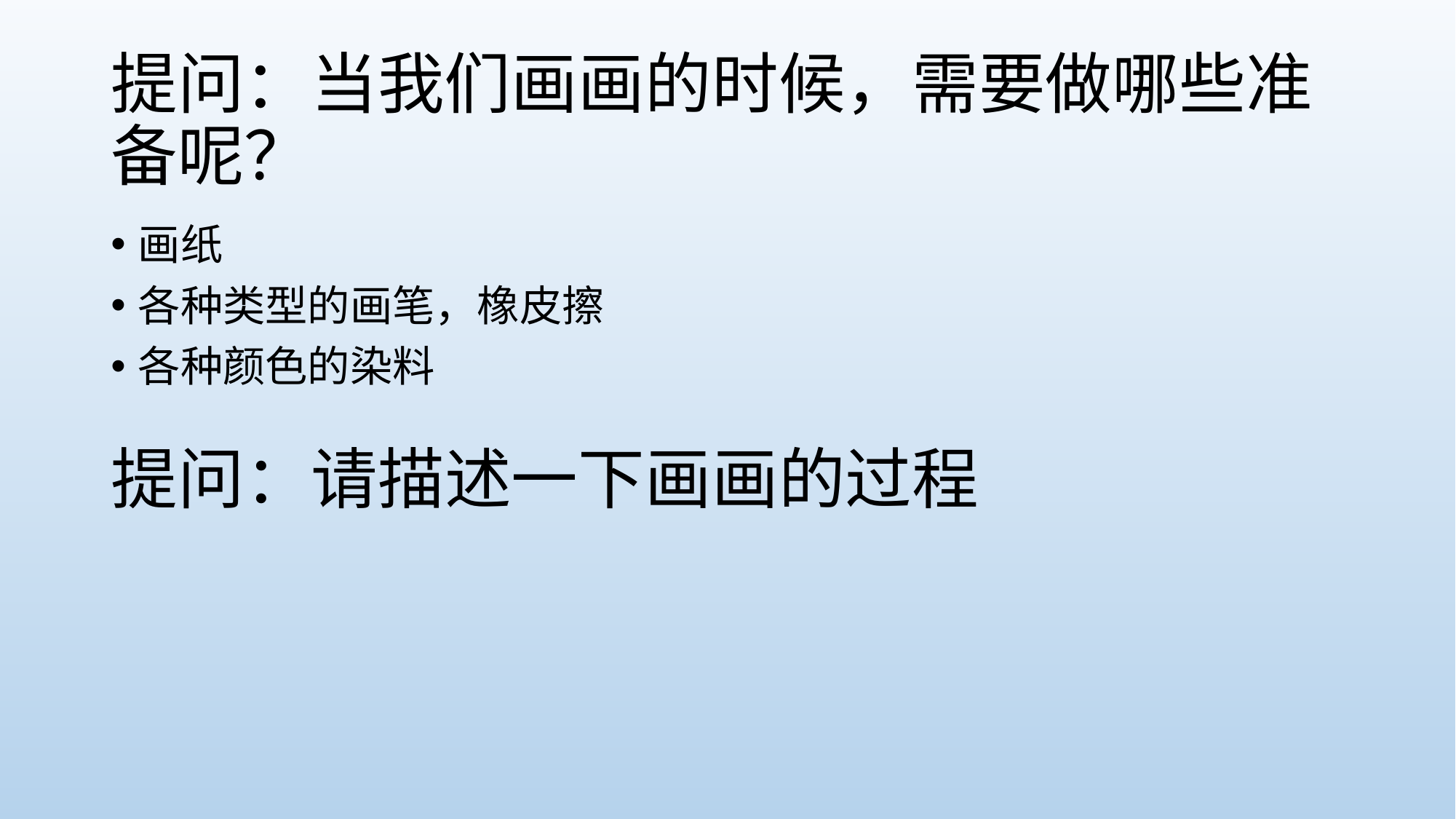

# 提问：当我们画画的时候，需要做哪些准备呢？
画纸
各种类型的画笔，橡皮擦
各种颜色的染料

提问：请描述一下画画的过程